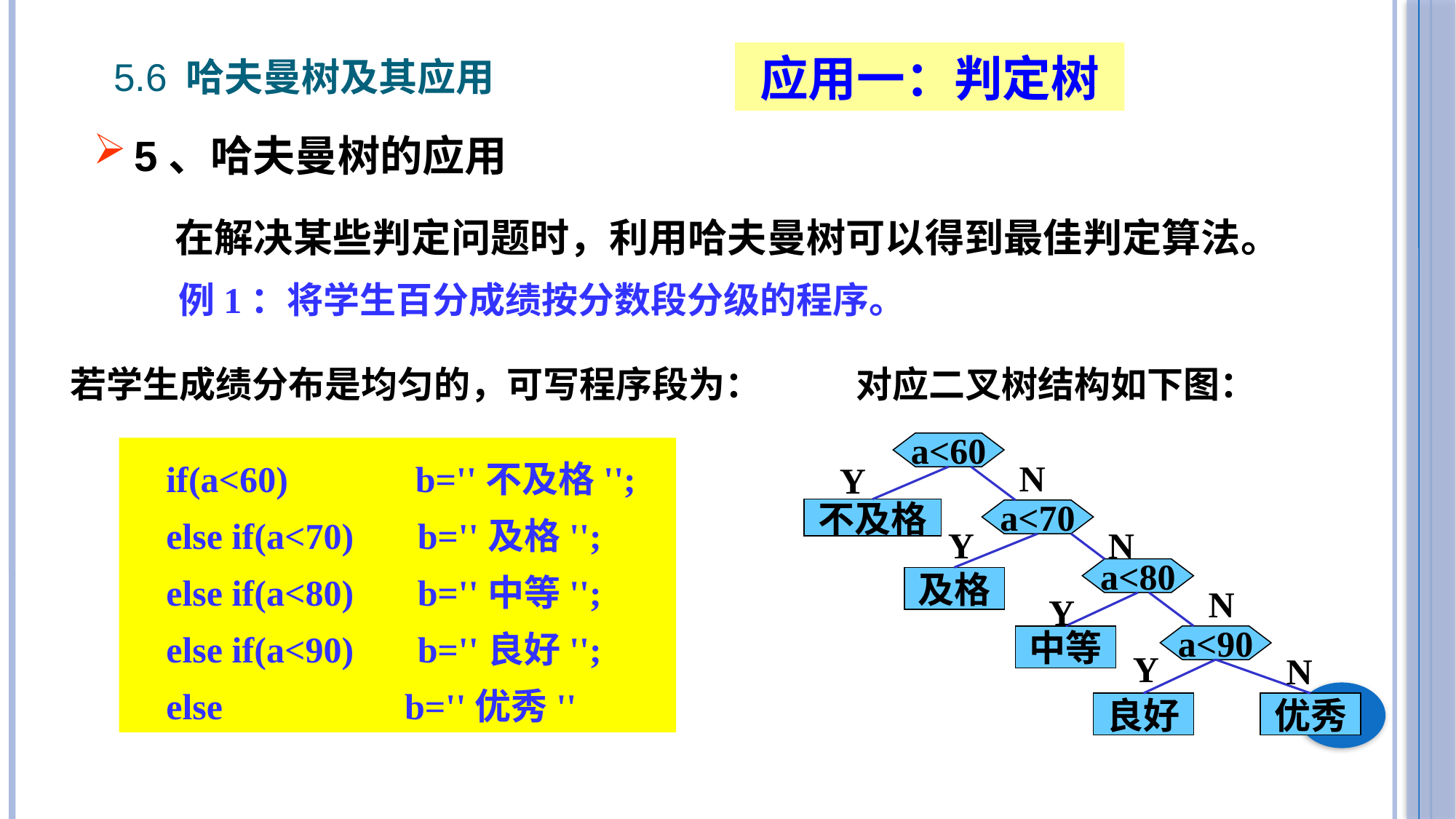

5.6 哈夫曼树及其应用
应用一：判定树
5、哈夫曼树的应用

    在解决某些判定问题时，利用哈夫曼树可以得到最佳判定算法。
    例1：将学生百分成绩按分数段分级的程序。
若学生成绩分布是均匀的，可写程序段为：
对应二叉树结构如下图：
 a<60
N
Y

不及格
 a<70
Y
N

 a<80
及格
N
Y

中等
 a<90
Y
N
良好
优秀
    if(a<60)              b=''不及格'';
    else if(a<70)       b=''及格'';
    else if(a<80)       b=''中等'';
    else if(a<90)       b=''良好'';
    else                    b=''优秀''